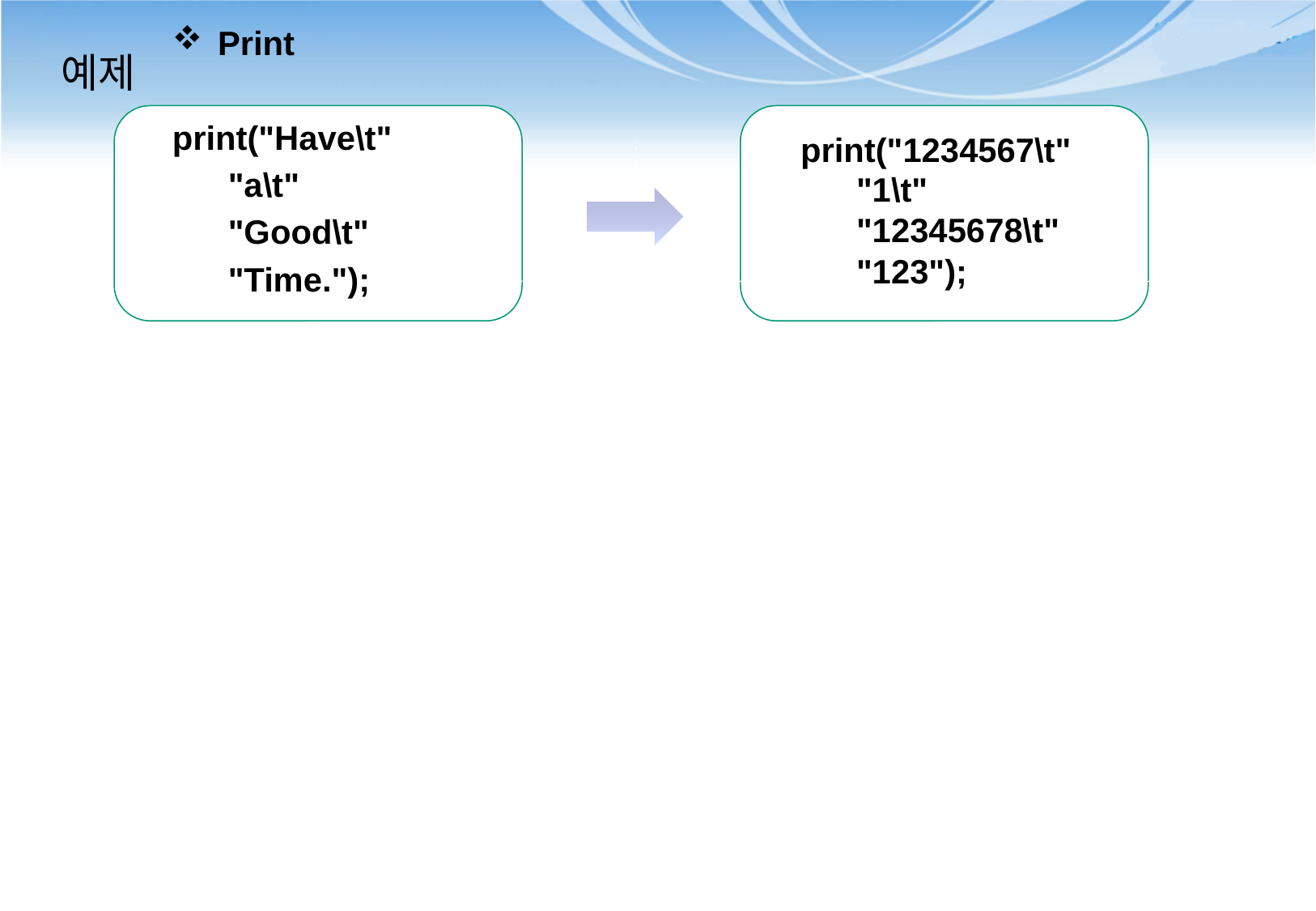

Print

print("Have\t"
      "a\t"
      "Good\t"
      "Time.");
# 예제

print("1234567\t"
      "1\t"
      "12345678\t"
      "123");